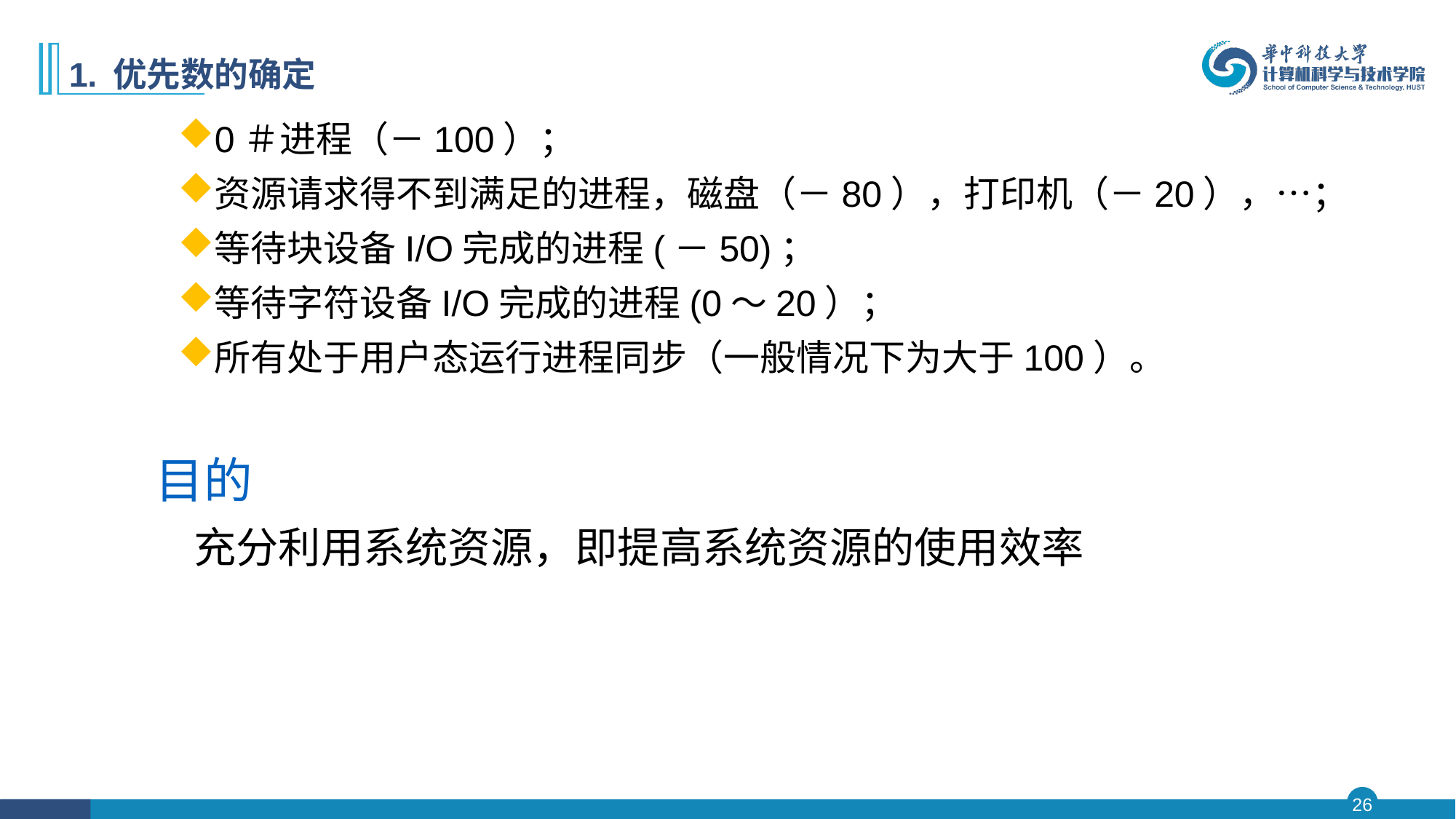

# 1. 优先数的确定
0＃进程（－100）；
资源请求得不到满足的进程，磁盘（－80），打印机（－20），…；
等待块设备I/O完成的进程(－50)；
等待字符设备I/O完成的进程(0～20）；
所有处于用户态运行进程同步（一般情况下为大于100）。

目的
   充分利用系统资源，即提高系统资源的使用效率